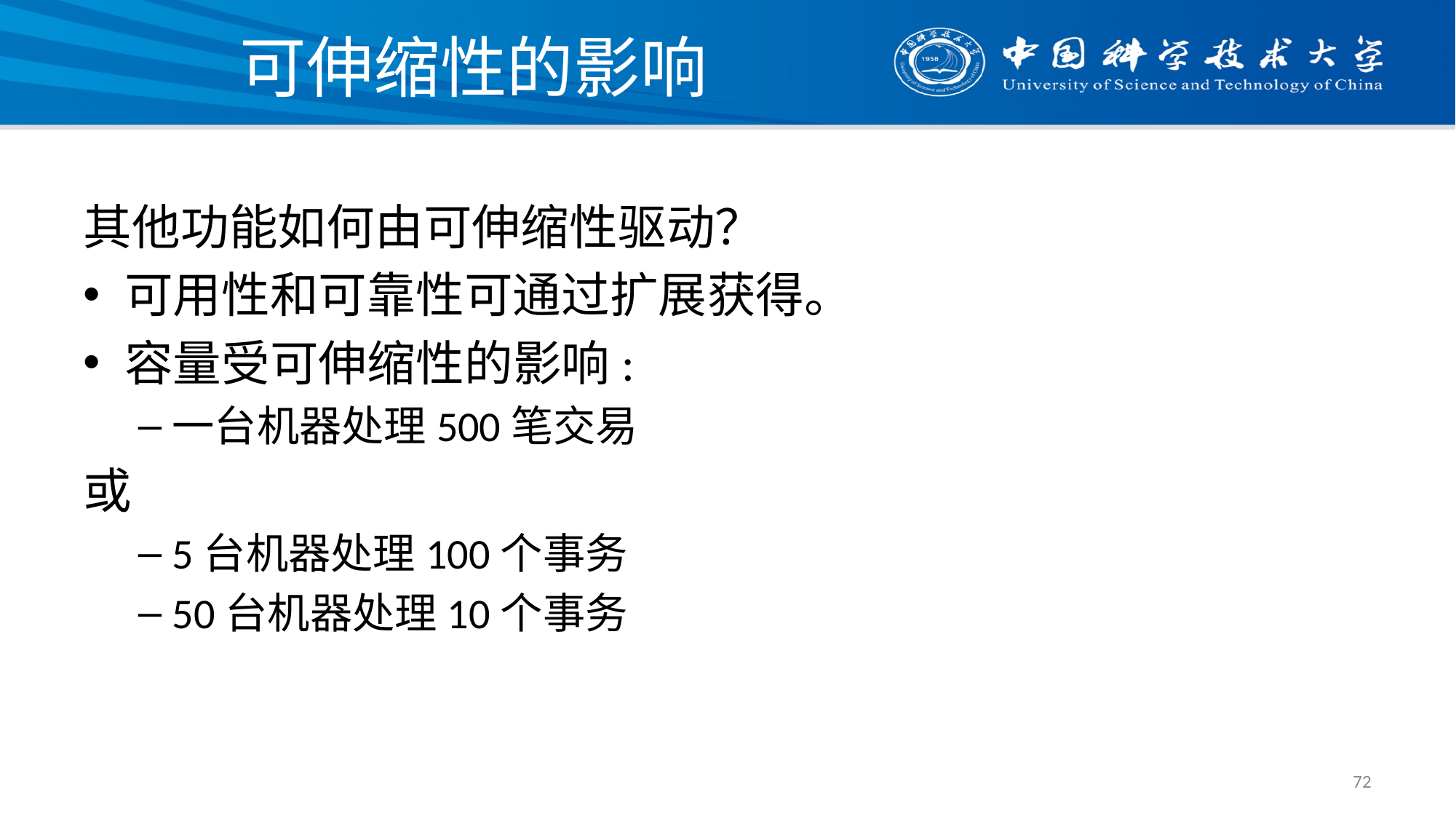

# 可伸缩性的影响
其他功能如何由可伸缩性驱动？
可用性和可靠性可通过扩展获得。
容量受可伸缩性的影响:
一台机器处理500笔交易
或
5台机器处理100个事务
50台机器处理10个事务
72